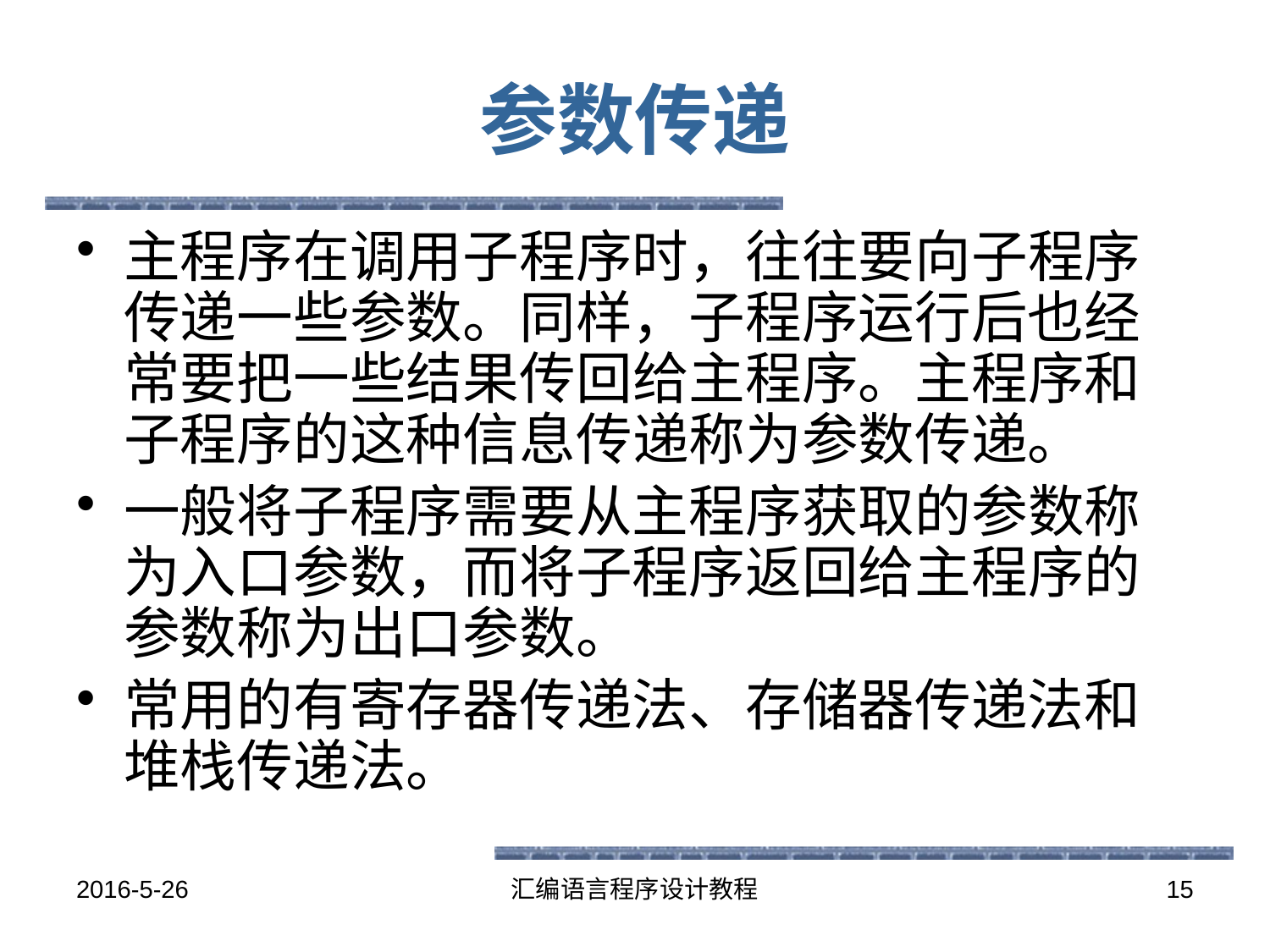

# 参数传递
主程序在调用子程序时，往往要向子程序传递一些参数。同样，子程序运行后也经常要把一些结果传回给主程序。主程序和子程序的这种信息传递称为参数传递。
一般将子程序需要从主程序获取的参数称为入口参数，而将子程序返回给主程序的参数称为出口参数。
常用的有寄存器传递法、存储器传递法和堆栈传递法。
2016-5-26
汇编语言程序设计教程
15